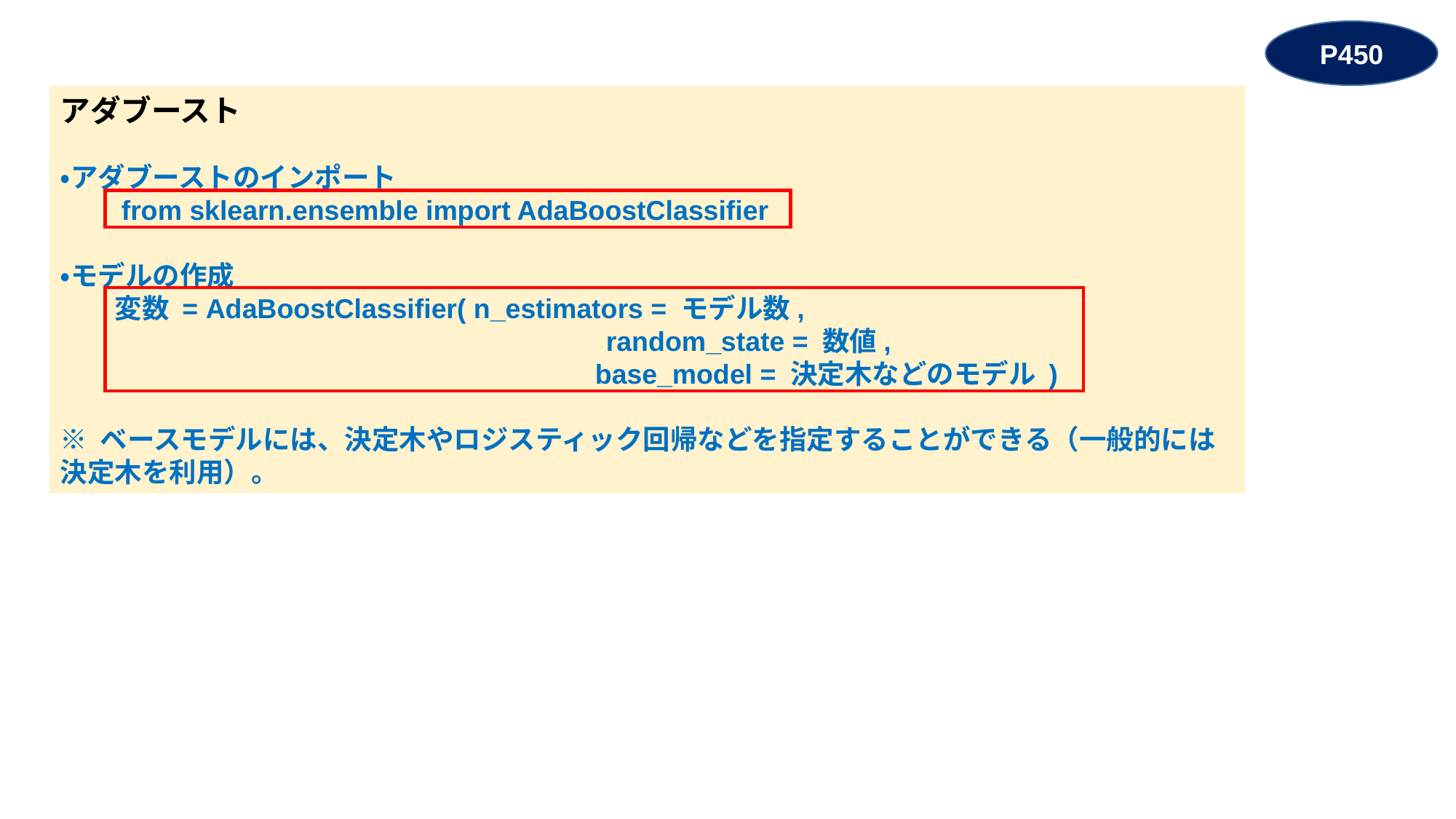

P450
アダブースト

・アダブーストのインポート
　　from sklearn.ensemble import AdaBoostClassifier

・モデルの作成
　　変数 = AdaBoostClassifier( n_estimators = モデル数,
					random_state = 数値,
                                                                      base_model = 決定木などのモデル )

※ ベースモデルには、決定木やロジスティック回帰などを指定することができる（一般的には決定木を利用）。